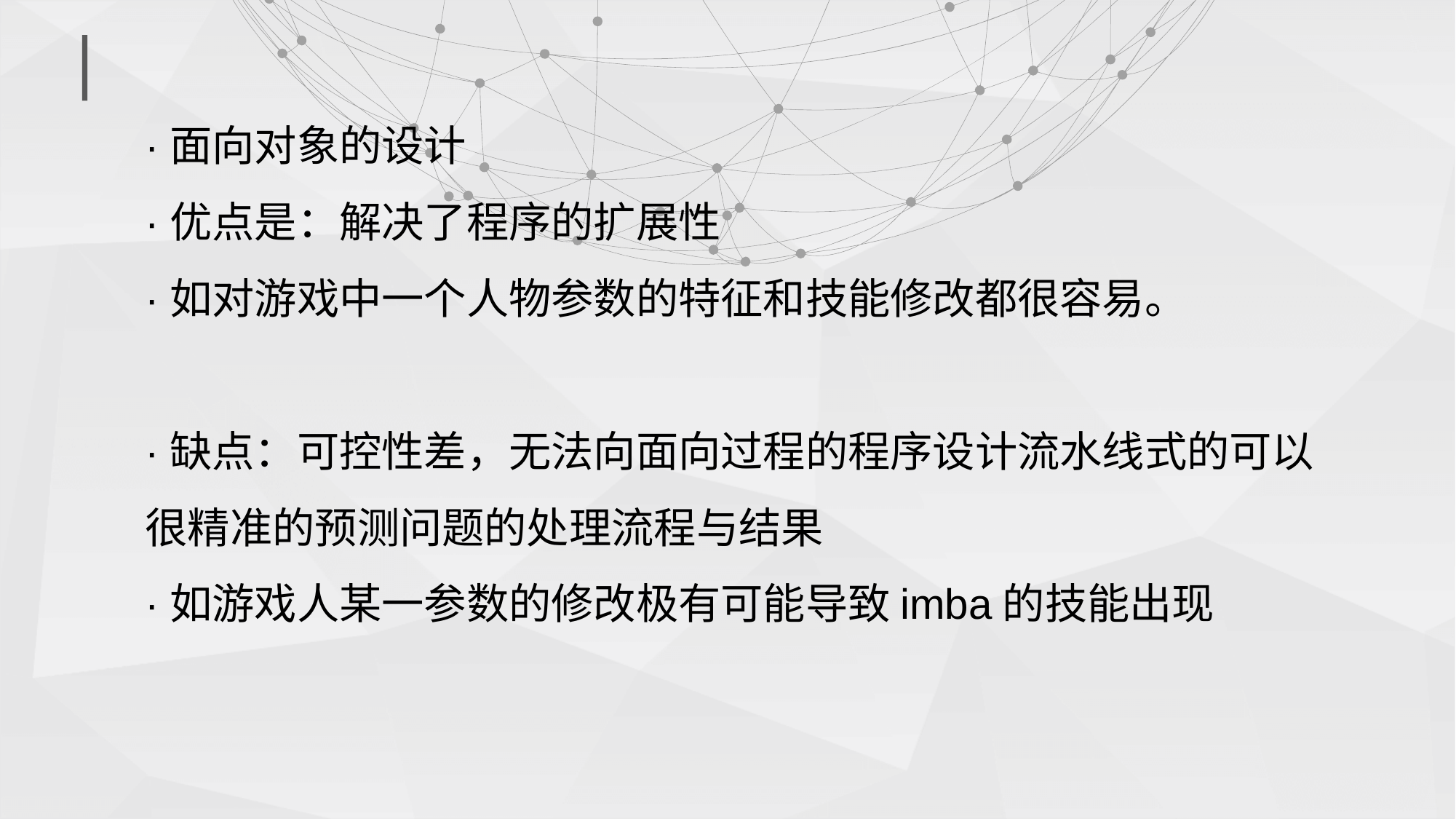

·面向对象的设计
·优点是：解决了程序的扩展性
·如对游戏中一个人物参数的特征和技能修改都很容易。

·缺点：可控性差，无法向面向过程的程序设计流水线式的可以很精准的预测问题的处理流程与结果
·如游戏人某一参数的修改极有可能导致imba的技能出现